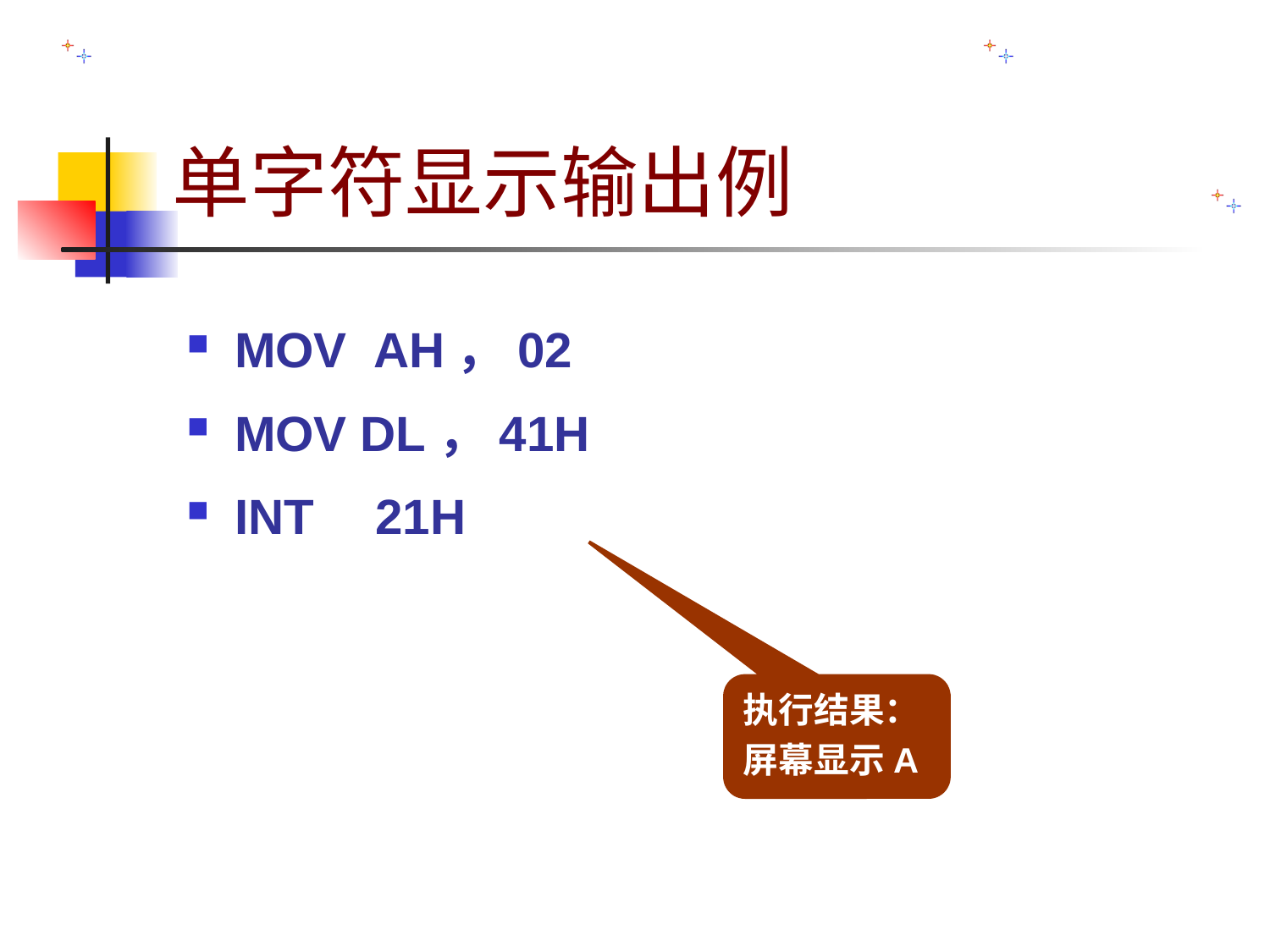

# 单字符显示输出例
MOV	 AH，02
MOV DL，41H
INT	 21H
执行结果：
屏幕显示A